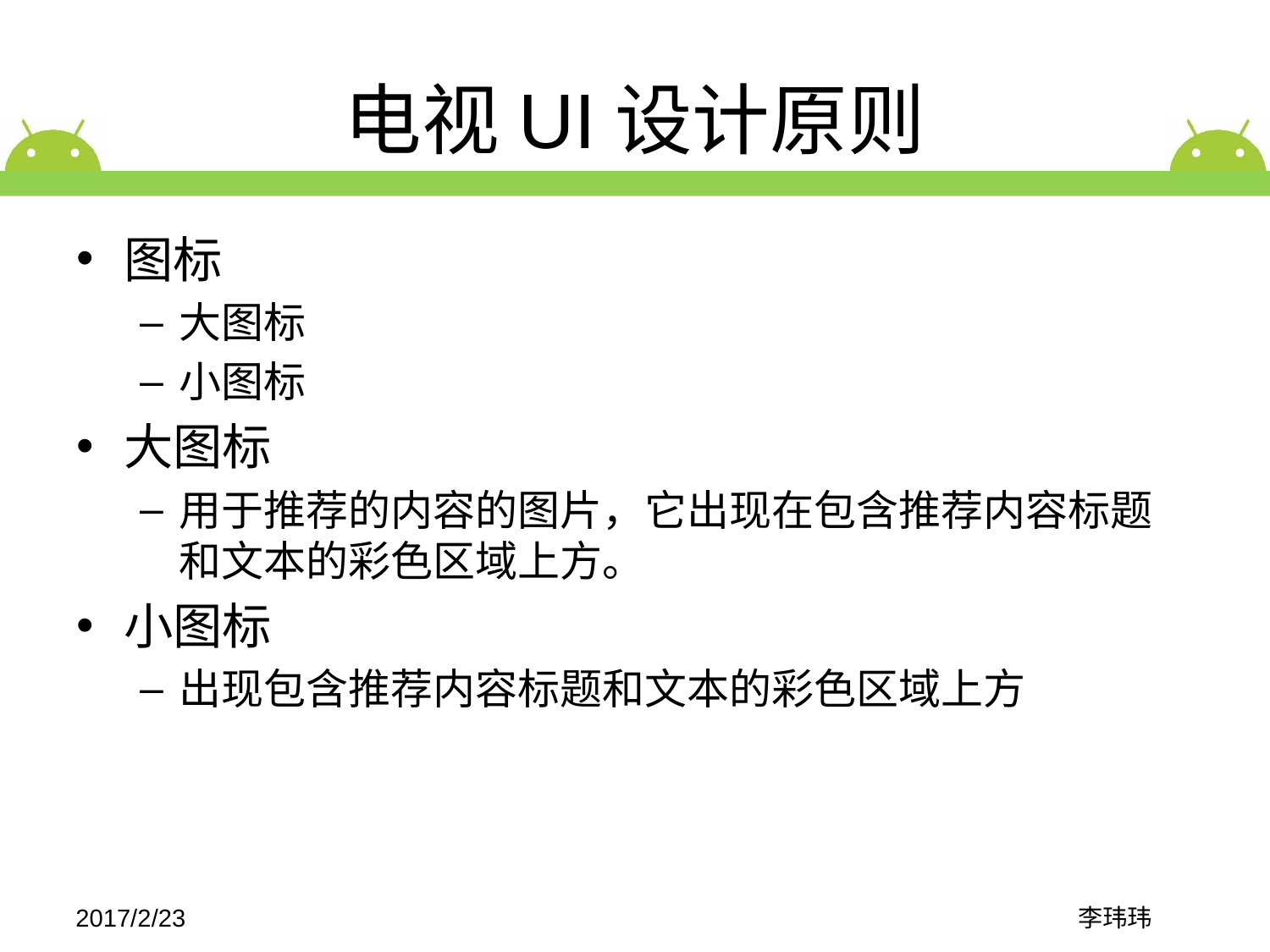

# 电视UI设计原则
图标
大图标
小图标
大图标
用于推荐的内容的图片，它出现在包含推荐内容标题和文本的彩色区域上方。
小图标
出现包含推荐内容标题和文本的彩色区域上方